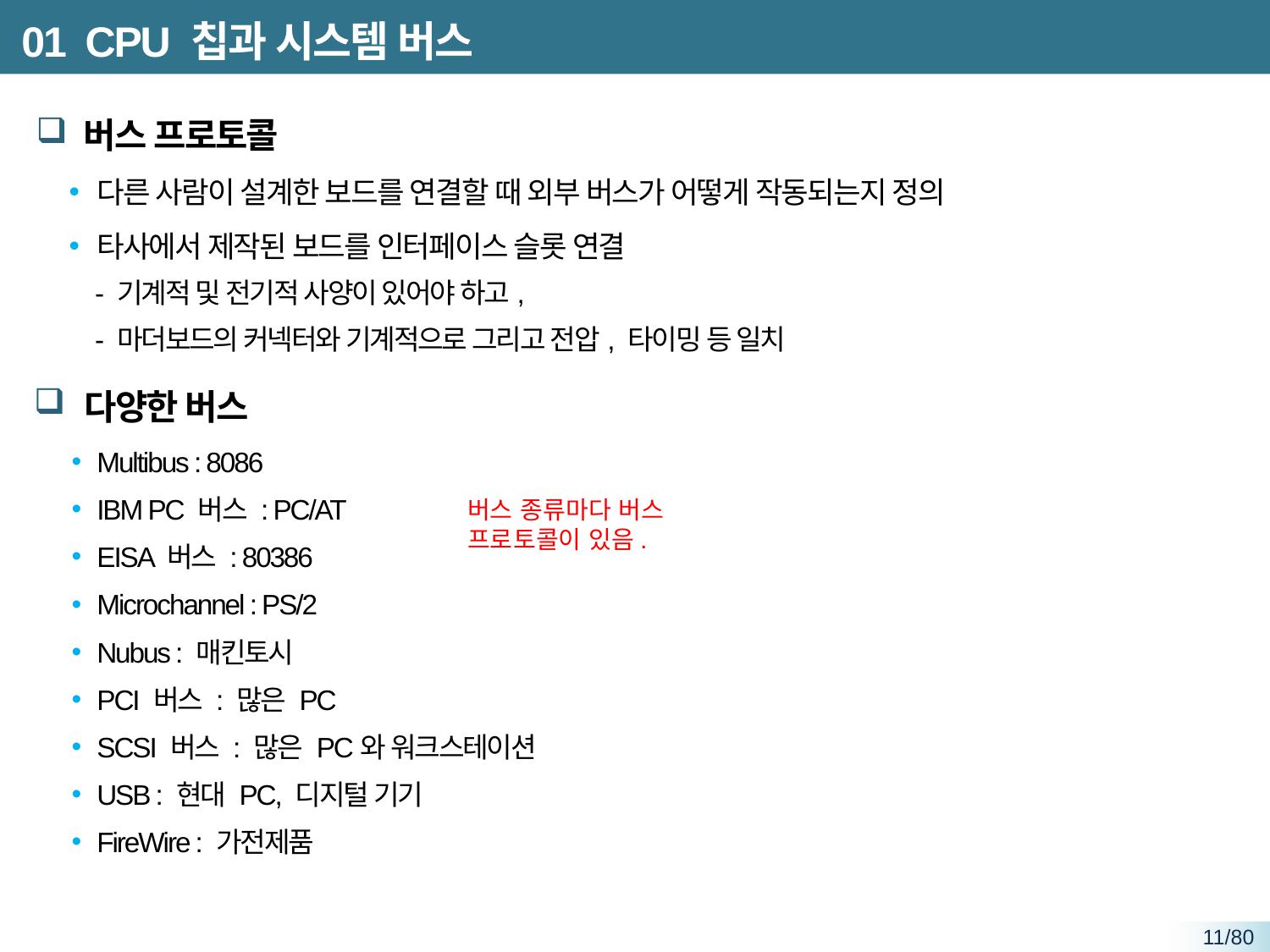

# 01  CPU 칩과 시스템 버스
버스 프로토콜
다른 사람이 설계한 보드를 연결할 때 외부 버스가 어떻게 작동되는지 정의
타사에서 제작된 보드를 인터페이스 슬롯 연결
- 기계적 및 전기적 사양이 있어야 하고,
- 마더보드의 커넥터와 기계적으로 그리고 전압, 타이밍 등 일치
다양한 버스
Multibus : 8086
IBM PC 버스 : PC/AT
EISA 버스 : 80386
Microchannel : PS/2
Nubus : 매킨토시
PCI 버스 : 많은 PC
SCSI 버스 : 많은 PC와 워크스테이션
USB : 현대 PC, 디지털 기기
FireWire : 가전제품
버스 종류마다 버스 프로토콜이 있음.